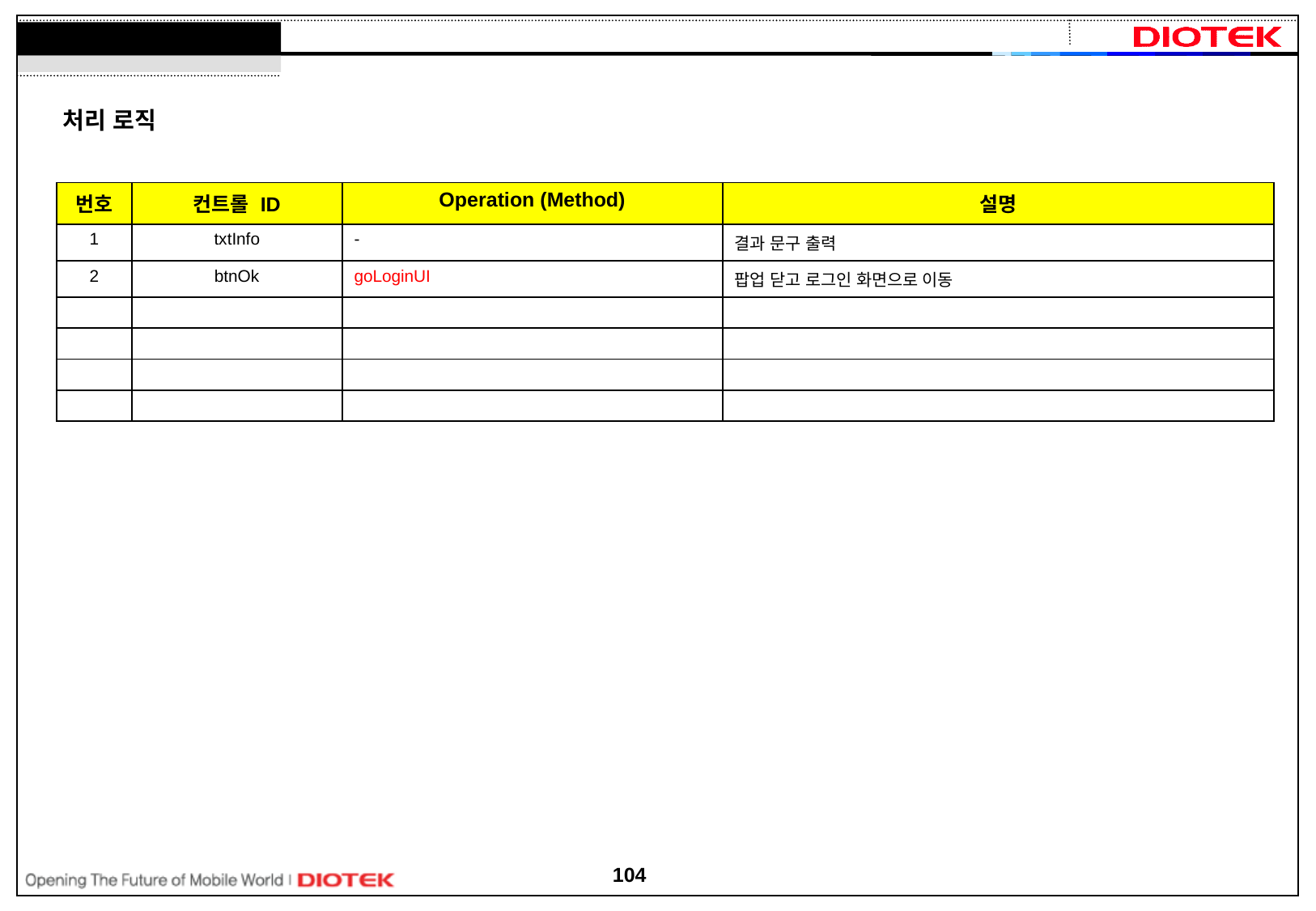

처리 로직
| 번호 | 컨트롤 ID | Operation (Method) | 설명 |
| --- | --- | --- | --- |
| 1 | txtInfo | - | 결과 문구 출력 |
| 2 | btnOk | goLoginUI | 팝업 닫고 로그인 화면으로 이동 |
|  |  |  |  |
|  |  |  |  |
|  |  |  |  |
|  |  |  |  |